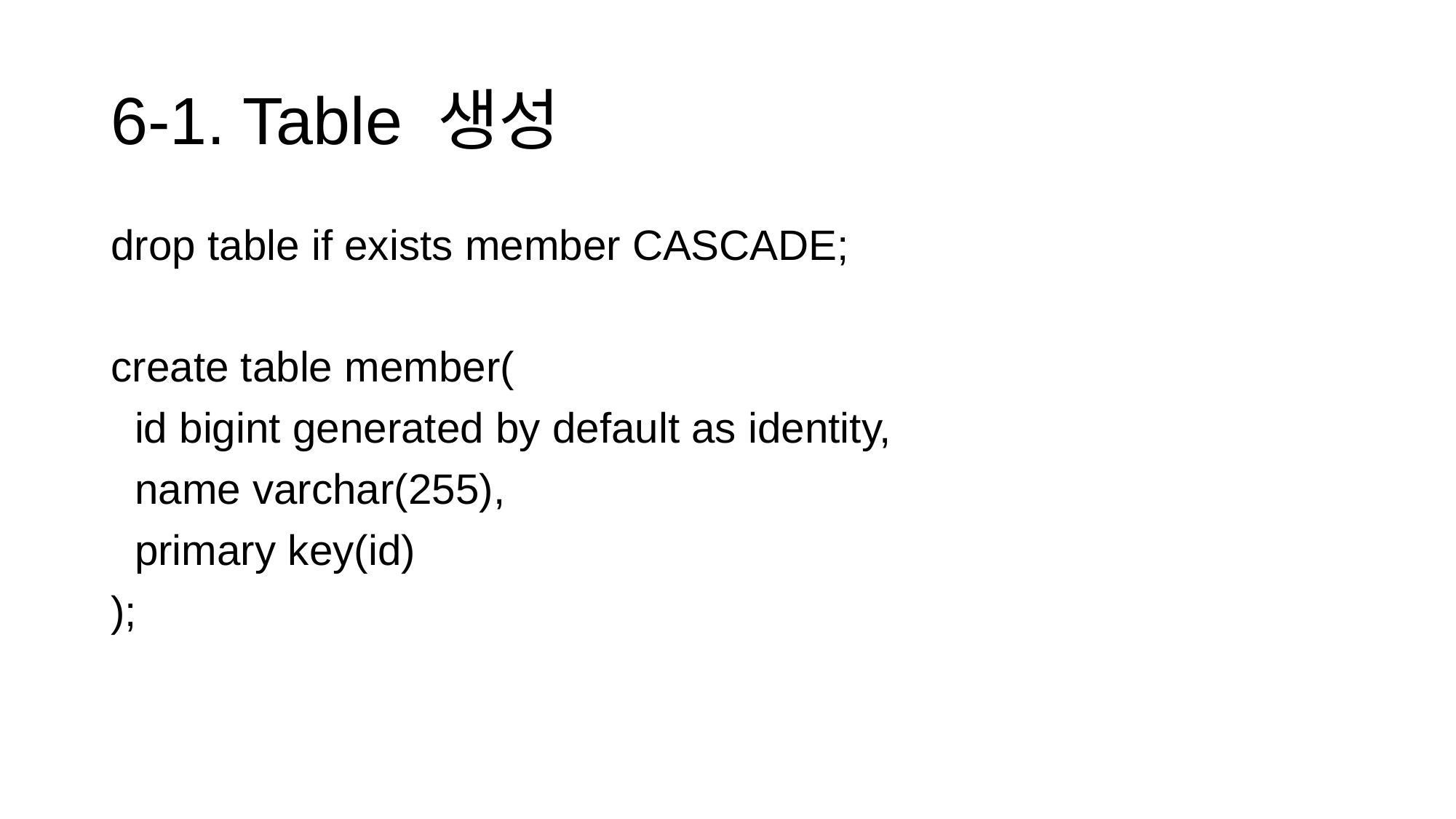

# 6-1. Table 생성
drop table if exists member CASCADE;

create table member(
  id bigint generated by default as identity,
  name varchar(255),
  primary key(id)
);